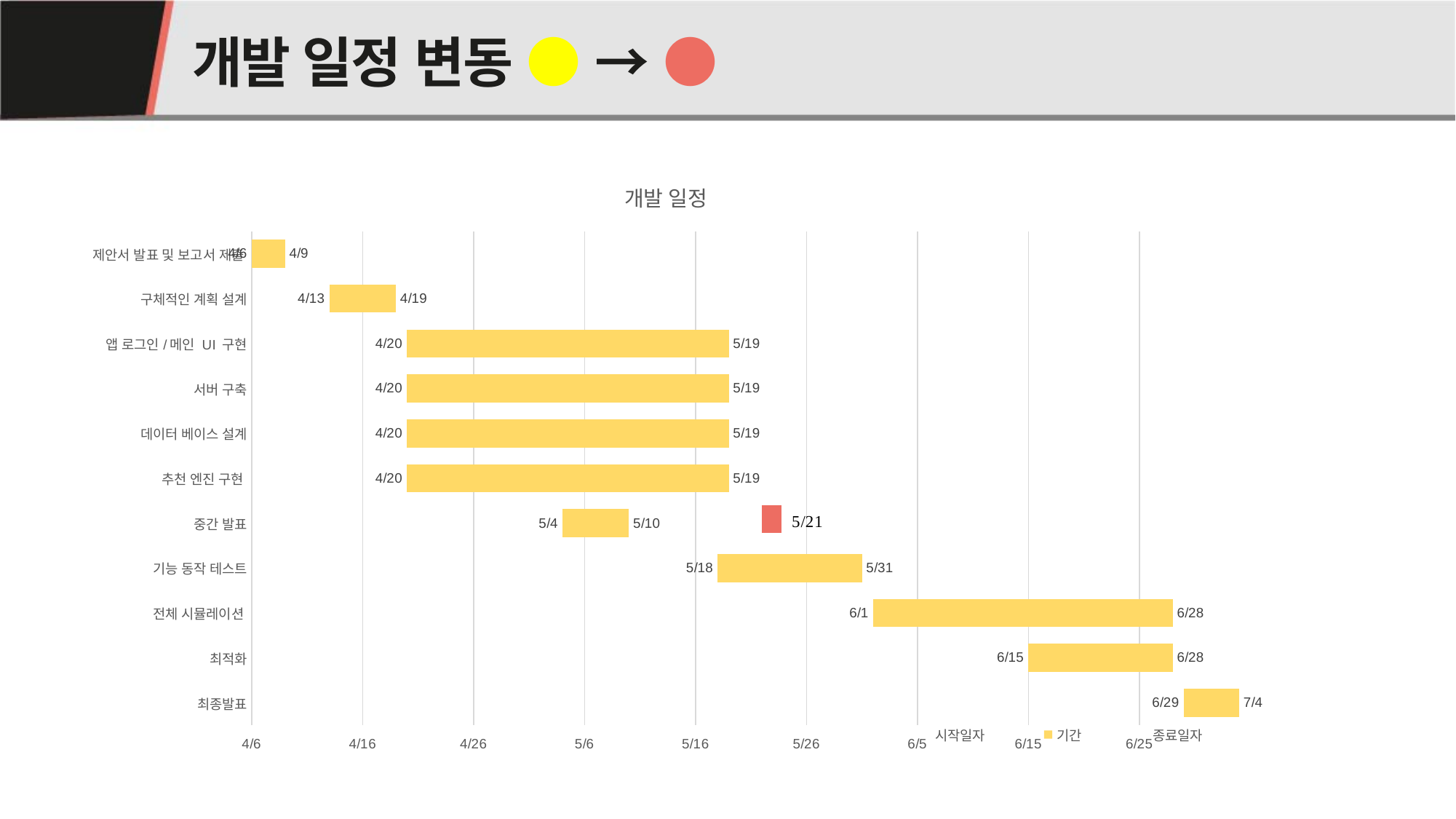

# 개발 일정 변동 ● → ●
05

### Chart: 개발 일정

| Category | 시작일자 | 기간 | 종료일자 |
|---|---|---|---|
| 제안서 발표 및 보고서 제출  | 43927.0 | 3.0 | 43930.0 |
| 구체적인 계획 설계 | 43934.0 | 6.0 | 43940.0 |
| 앱 로그인/메인 UI 구현 | 43941.0 | 29.0 | 43970.0 |
|  서버 구축 | 43941.0 | 29.0 | 43970.0 |
| 데이터 베이스 설계 | 43941.0 | 29.0 | 43970.0 |
| 추천 엔진 구현  | 43941.0 | 29.0 | 43970.0 |
| 중간 발표 | 43955.0 | 6.0 | 43961.0 |
| 기능 동작 테스트 | 43969.0 | 13.0 | 43982.0 |
| 전체 시뮬레이션  | 43983.0 | 27.0 | 44010.0 |
| 최적화 | 43997.0 | 13.0 | 44010.0 |
| 최종발표 | 44011.0 | 5.0 | 44016.0 |